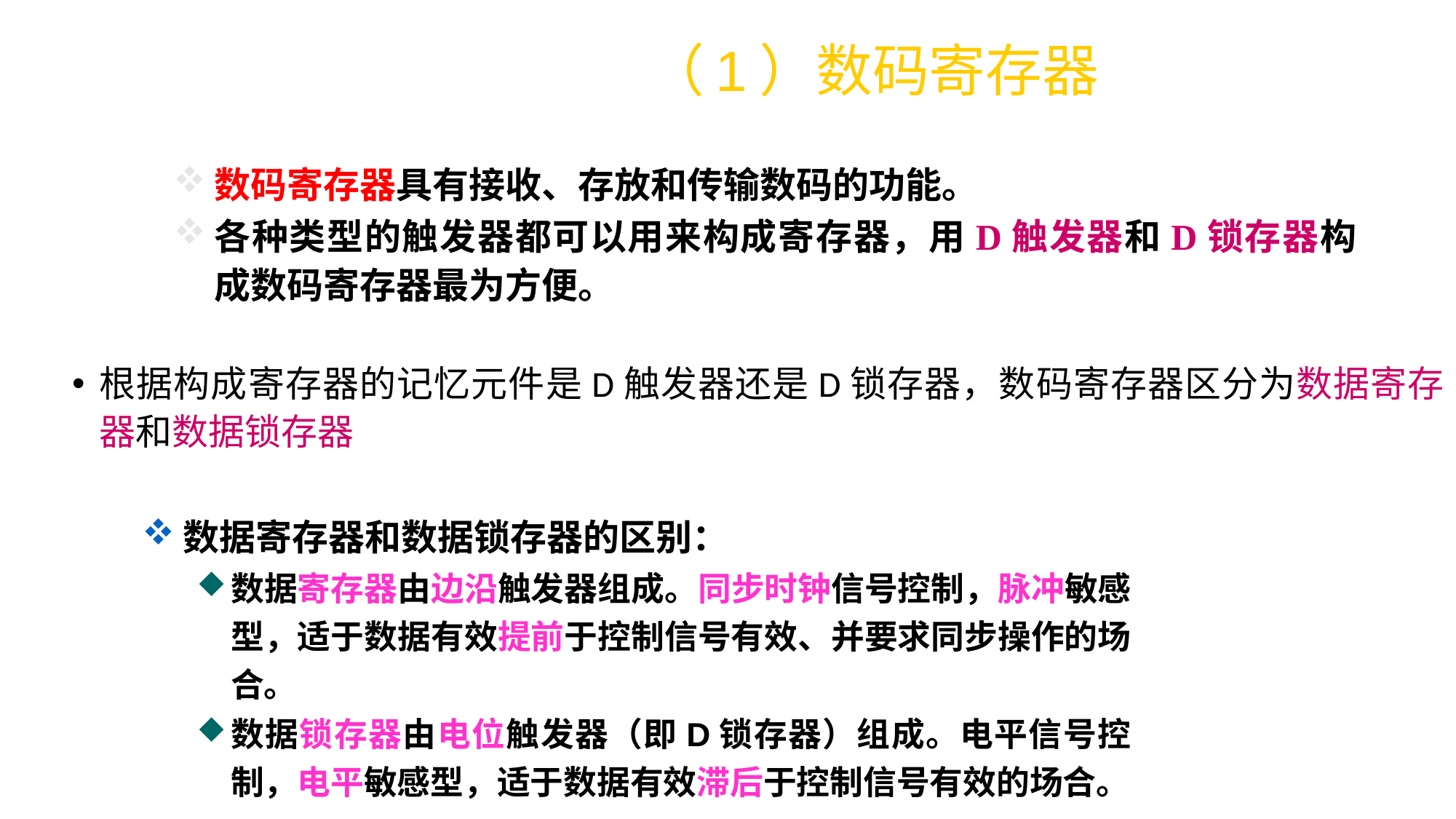

（1）数码寄存器
数码寄存器具有接收、存放和传输数码的功能。
各种类型的触发器都可以用来构成寄存器，用D触发器和D锁存器构成数码寄存器最为方便。
根据构成寄存器的记忆元件是D触发器还是D锁存器，数码寄存器区分为数据寄存器和数据锁存器
数据寄存器和数据锁存器的区别：
数据寄存器由边沿触发器组成。同步时钟信号控制，脉冲敏感型，适于数据有效提前于控制信号有效、并要求同步操作的场合。
数据锁存器由电位触发器（即D锁存器）组成。电平信号控制，电平敏感型，适于数据有效滞后于控制信号有效的场合。